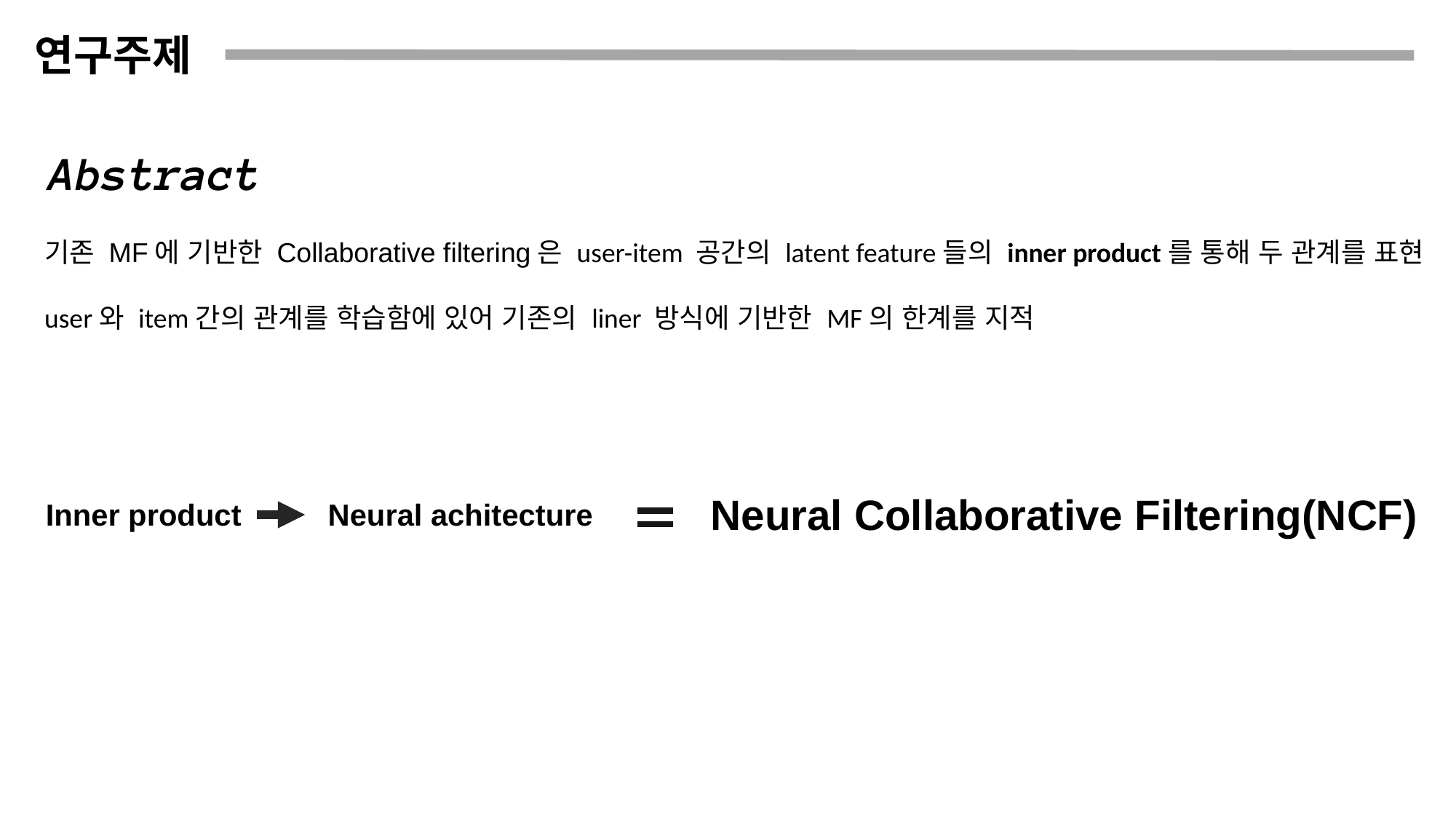

# 연구주제
Abstract
기존 MF에 기반한 Collaborative filtering은 user-item 공간의 latent feature들의 inner product를 통해 두 관계를 표현

user와 item간의 관계를 학습함에 있어 기존의 liner 방식에 기반한 MF의 한계를 지적
Neural Collaborative Filtering(NCF)
Inner product
Neural achitecture